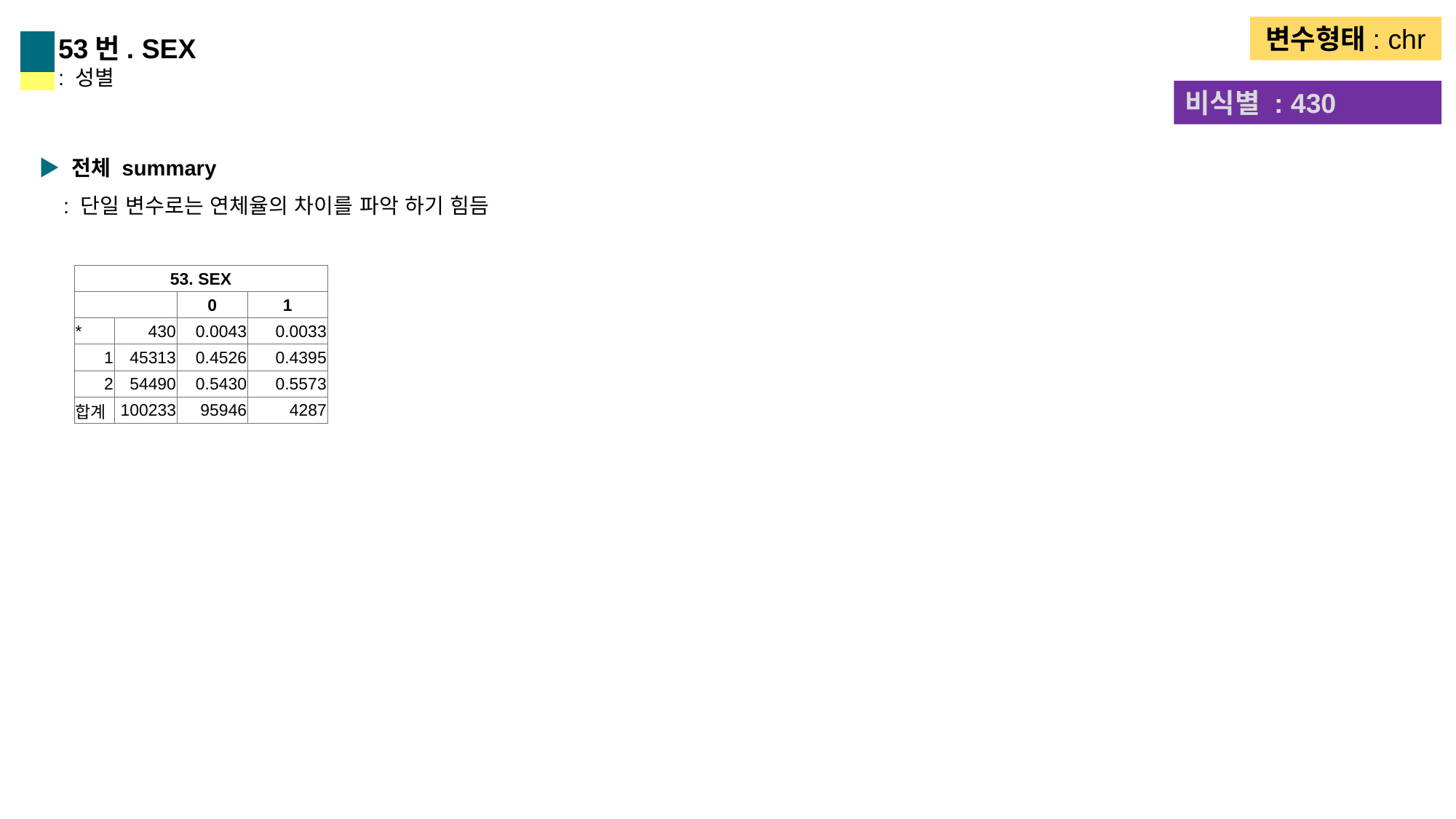

변수형태: chr
53번. SEX
: 성별

비식별 : 430
▶ 전체 summary
    : 단일 변수로는 연체율의 차이를 파악 하기 힘듬
| 53. SEX |  |  |  |
| --- | --- | --- | --- |
|  |  | 0 | 1 |
| \* | 430 | 0.0043 | 0.0033 |
| 1 | 45313 | 0.4526 | 0.4395 |
| 2 | 54490 | 0.5430 | 0.5573 |
| 합계 | 100233 | 95946 | 4287 |